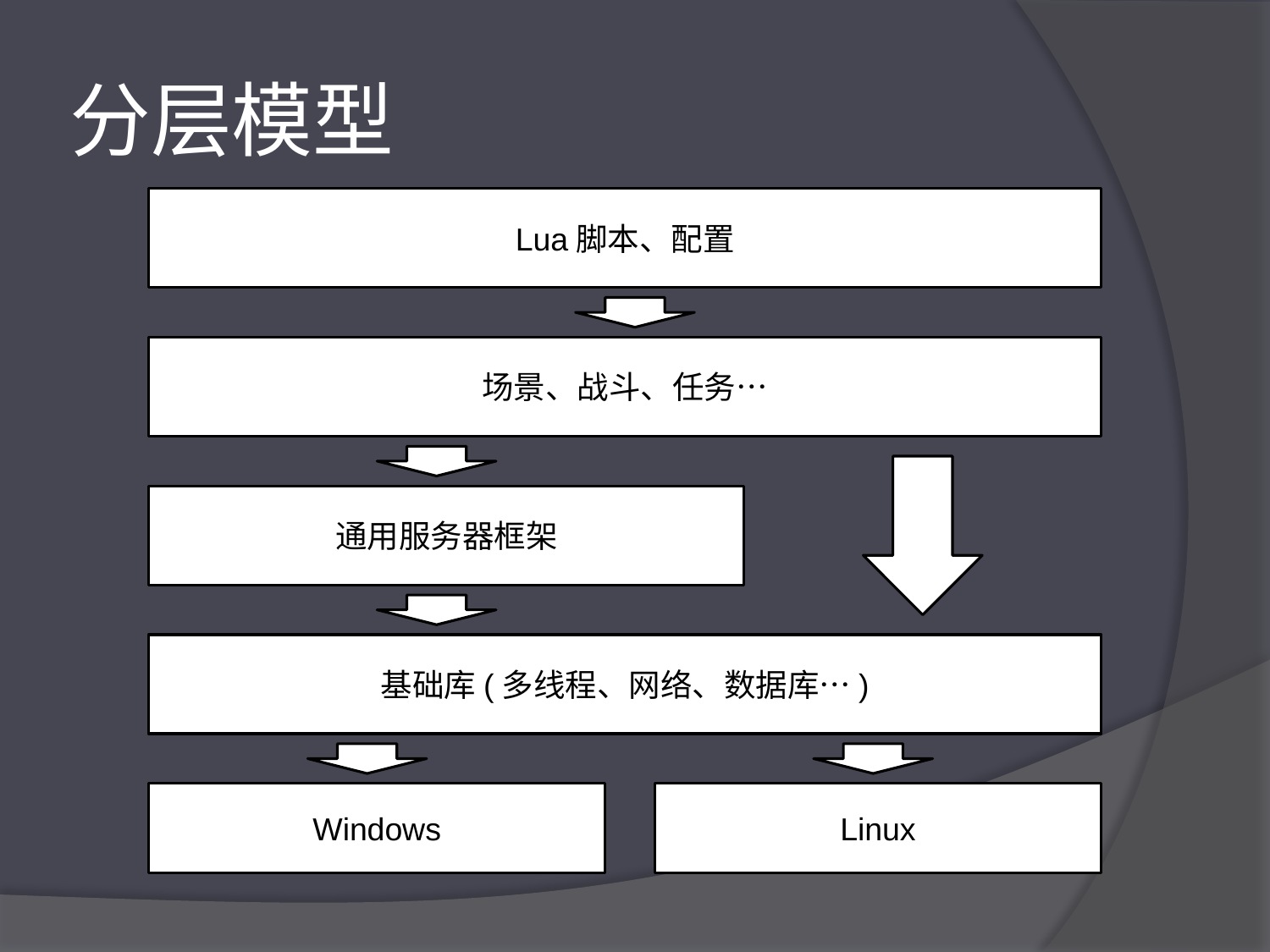

# 分层模型
Lua脚本、配置

场景、战斗、任务…

通用服务器框架

基础库(多线程、网络、数据库…)

Windows
Linux